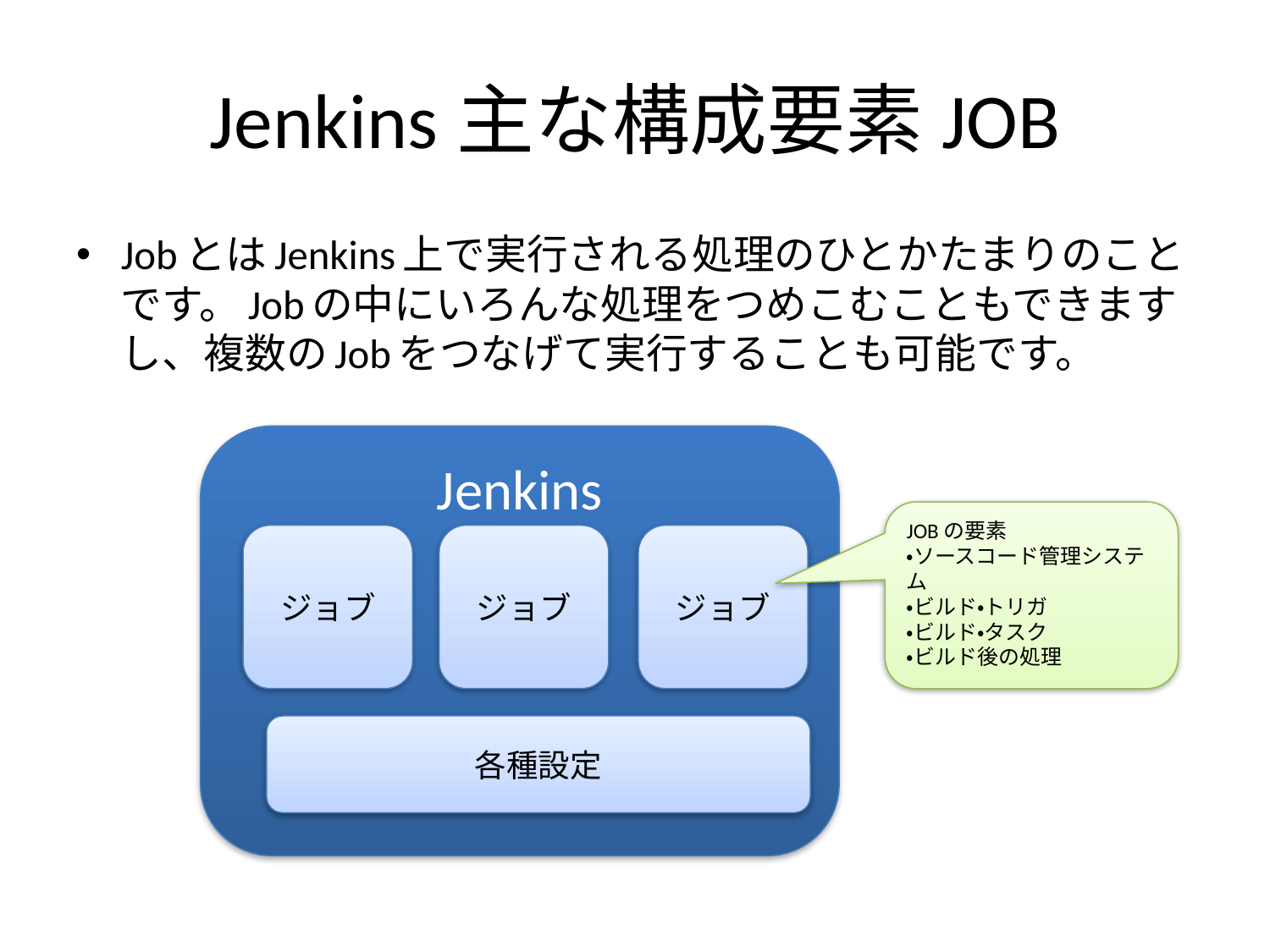

# Jenkins主な構成要素JOB
JobとはJenkins上で実行される処理のひとかたまりのことです。Jobの中にいろんな処理をつめこむこともできますし、複数のJobをつなげて実行することも可能です。
Jenkins
JOBの要素
・ソースコード管理システム
・ビルド・トリガ
・ビルド・タスク
・ビルド後の処理
ジョブ
ジョブ
ジョブ
各種設定